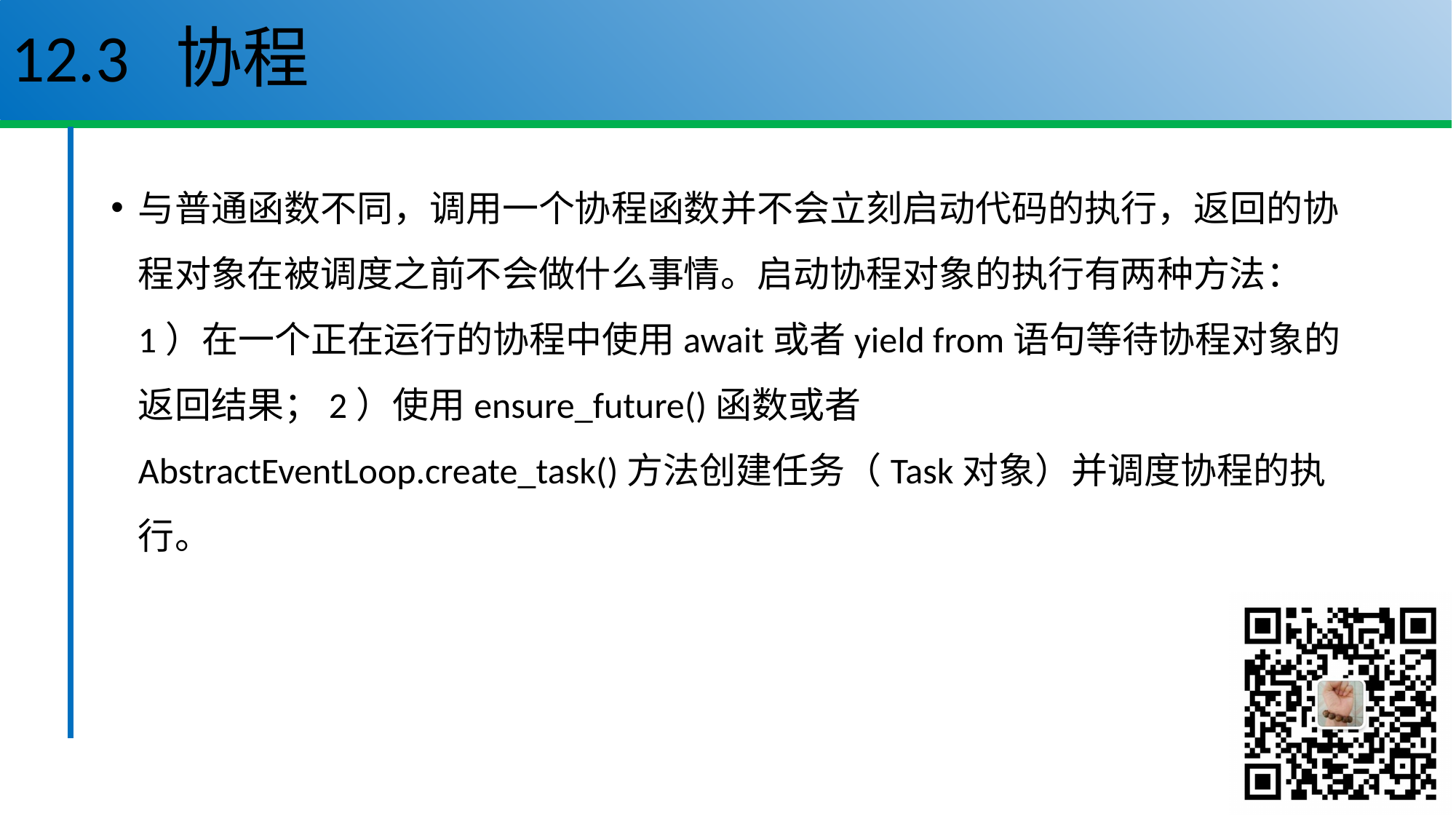

# 12.3  协程
与普通函数不同，调用一个协程函数并不会立刻启动代码的执行，返回的协程对象在被调度之前不会做什么事情。启动协程对象的执行有两种方法：1）在一个正在运行的协程中使用await或者yield from语句等待协程对象的返回结果；2）使用ensure_future()函数或者AbstractEventLoop.create_task()方法创建任务（Task对象）并调度协程的执行。
66